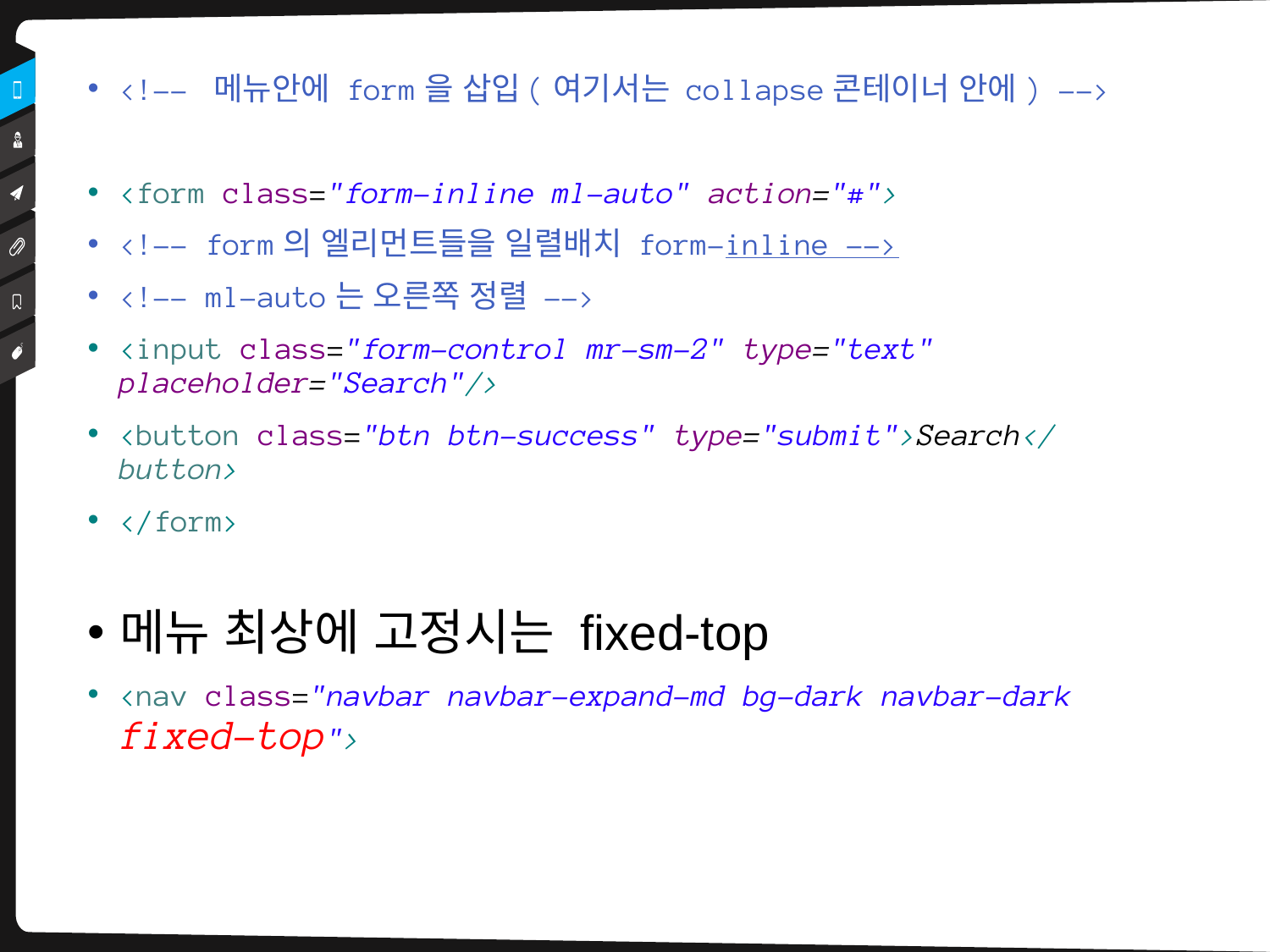

<!-- 메뉴안에 form을 삽입(여기서는 collapse콘테이너 안에) -->

<form class="form-inline ml-auto" action="#">
<!-- form의 엘리먼트들을 일렬배치 form-inline -->
<!-- ml-auto는 오른쪽 정렬 -->
<input class="form-control mr-sm-2" type="text" placeholder="Search"/>
<button class="btn btn-success" type="submit">Search</button>
</form>

메뉴 최상에 고정시는 fixed-top
<nav class="navbar navbar-expand-md bg-dark navbar-dark fixed-top">